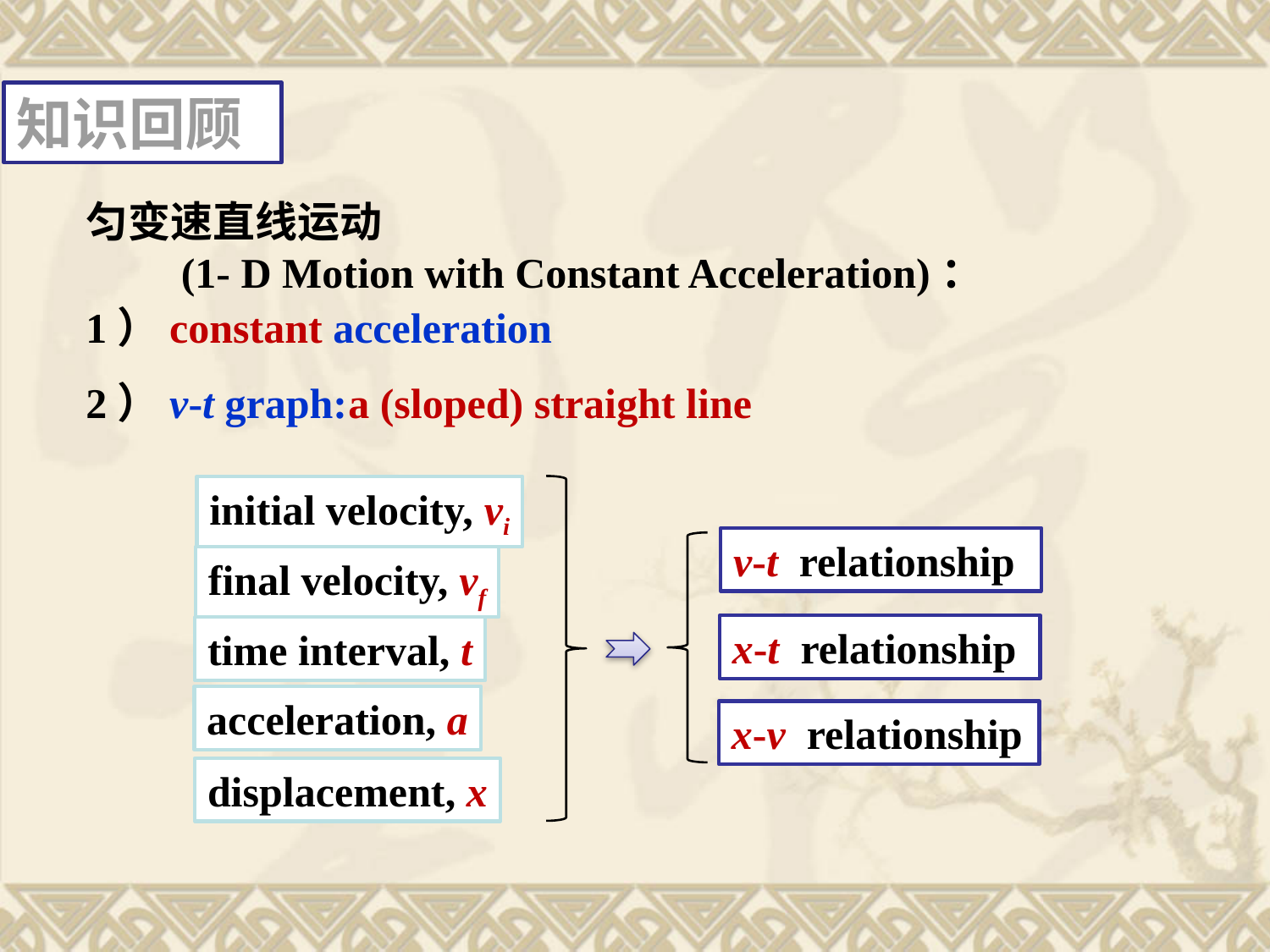

知识回顾
匀变速直线运动
         (1- D Motion with Constant Acceleration)：
1）constant acceleration
a (sloped) straight line
2）v-t graph:

initial velocity, vi
v-t  relationship

final velocity, vf
x-t  relationship
time interval, t

acceleration, a
x-v  relationship
displacement, x